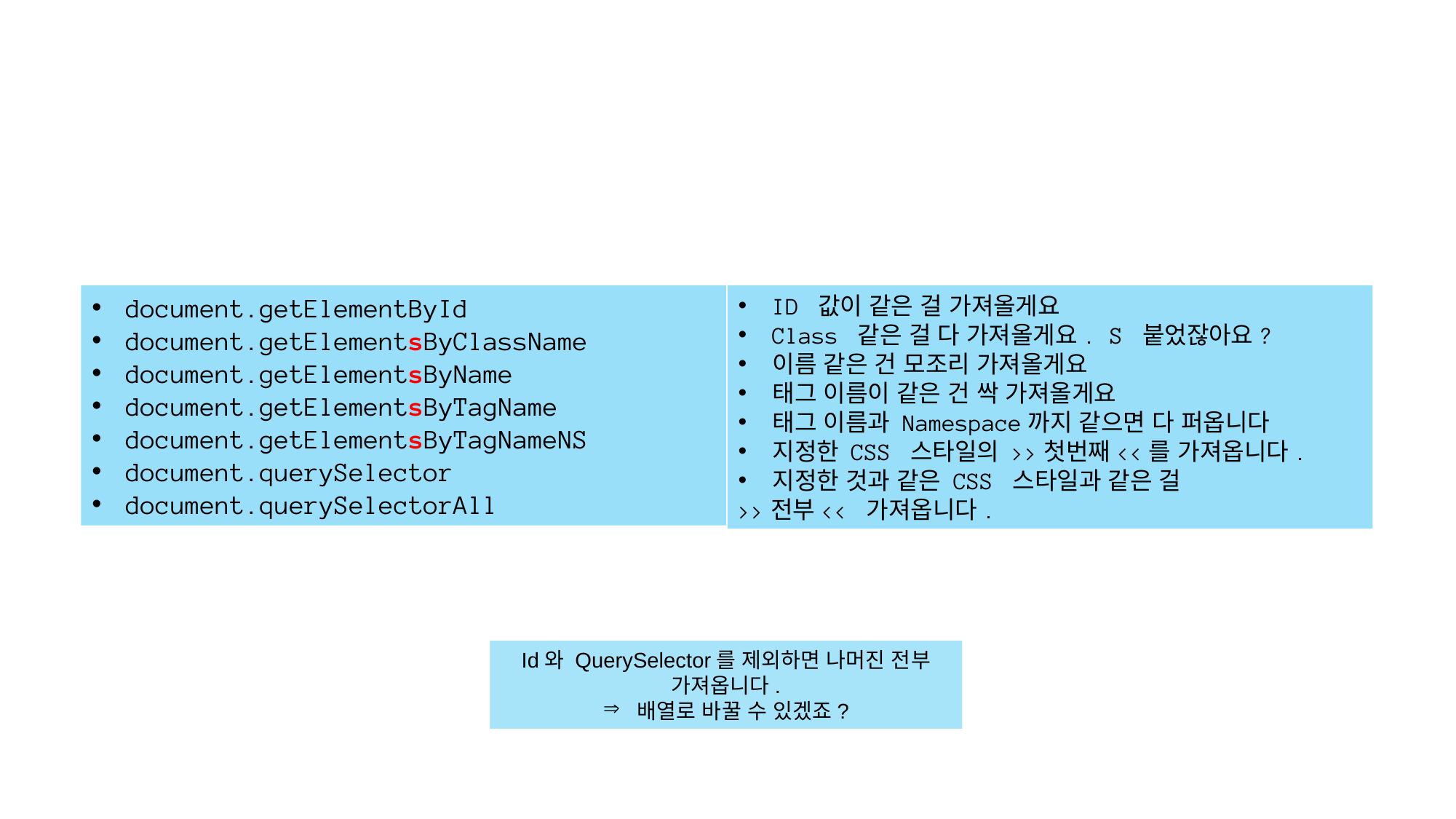

document.getElementById
document.getElementsByClassName
document.getElementsByName
document.getElementsByTagName
document.getElementsByTagNameNS
document.querySelector
document.querySelectorAll
ID 값이 같은 걸 가져올게요
Class 같은 걸 다 가져올게요. S 붙었잖아요?
이름 같은 건 모조리 가져올게요
태그 이름이 같은 건 싹 가져올게요
태그 이름과 Namespace까지 같으면 다 퍼옵니다
지정한 CSS 스타일의 >>첫번째<<를 가져옵니다.
지정한 것과 같은 CSS 스타일과 같은 걸
>>전부<< 가져옵니다.
Id와 QuerySelector를 제외하면 나머진 전부 가져옵니다.
배열로 바꿀 수 있겠죠?